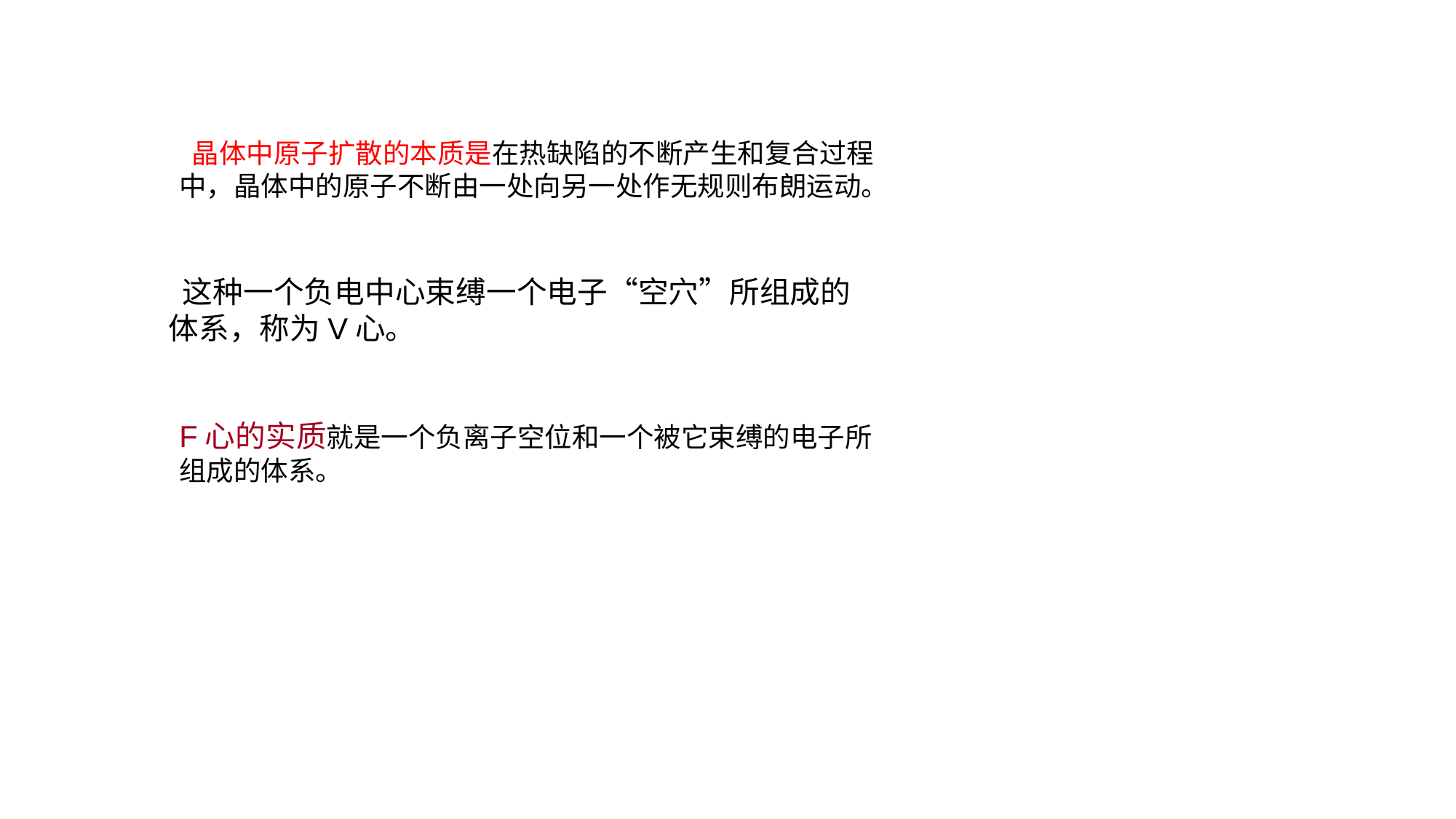

晶体中原子扩散的本质是在热缺陷的不断产生和复合过程中，晶体中的原子不断由一处向另一处作无规则布朗运动。
 这种一个负电中心束缚一个电子“空穴”所组成的体系，称为V心。
F心的实质就是一个负离子空位和一个被它束缚的电子所组成的体系。